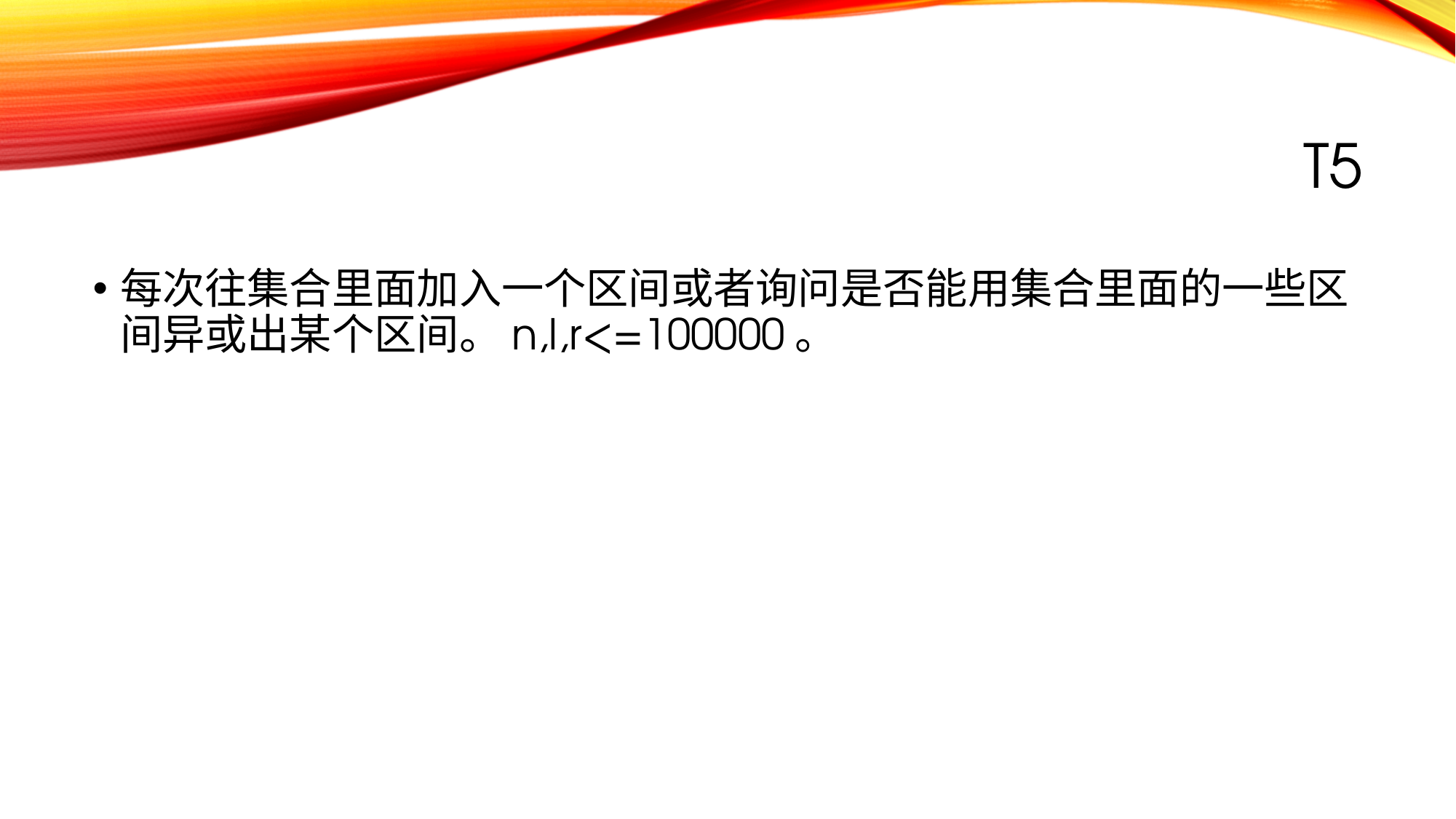

# T5
每次往集合里面加入一个区间或者询问是否能用集合里面的一些区间异或出某个区间。n,l,r<=100000。